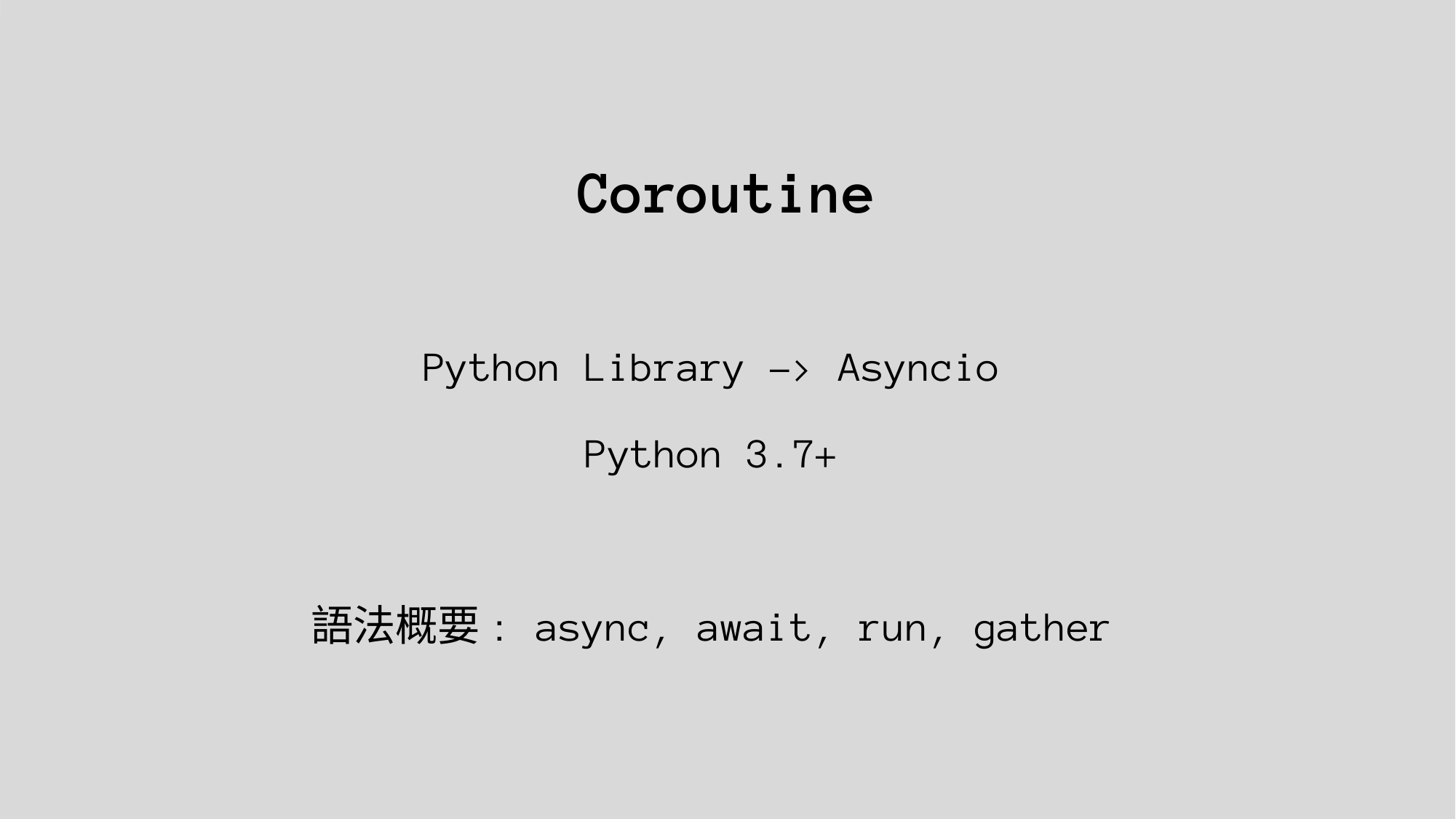

Coroutine
Python Library -> Asyncio
Python 3.7+

語法概要: async, await, run, gather